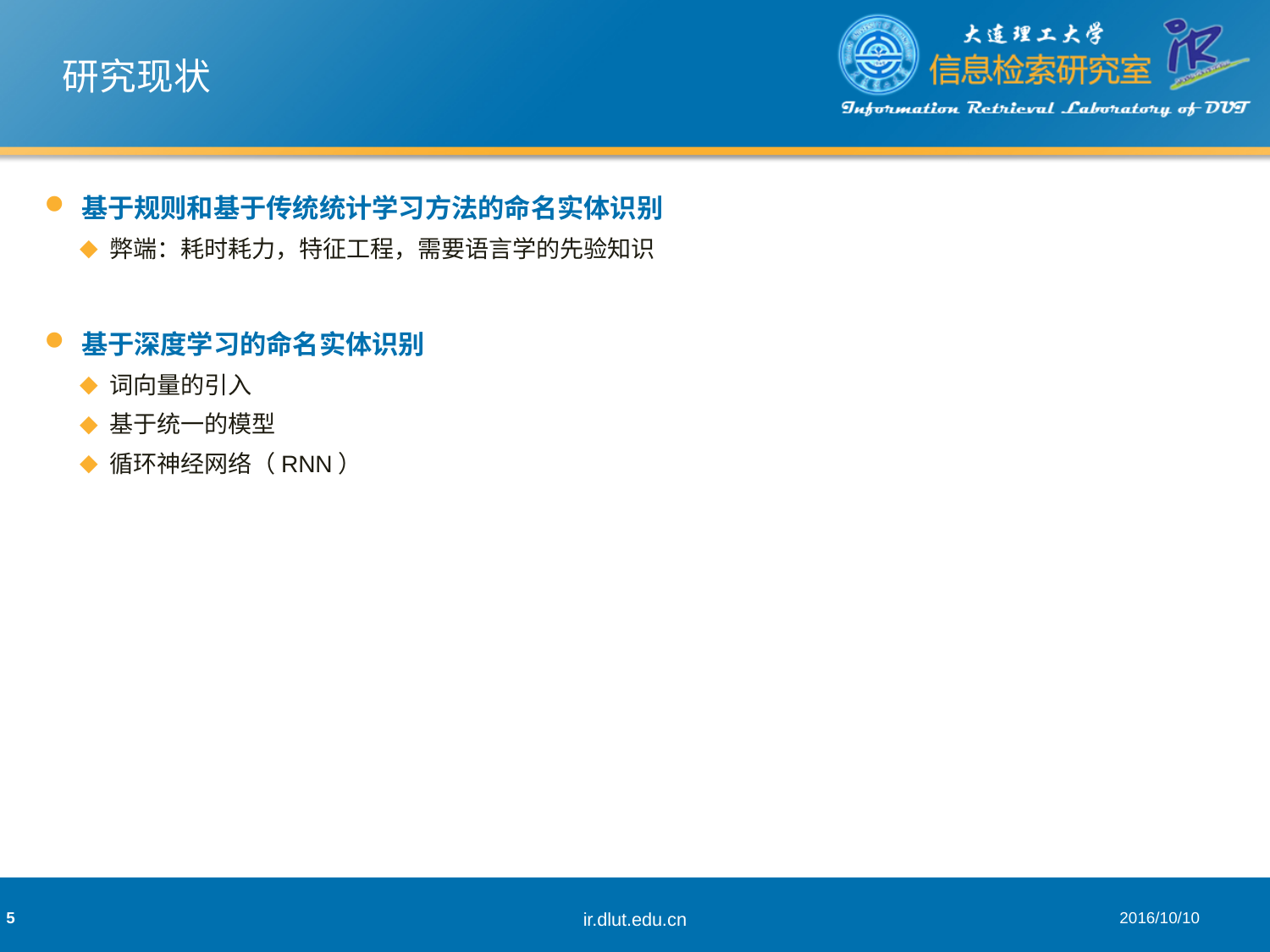

# 研究现状
基于规则和基于传统统计学习方法的命名实体识别
弊端：耗时耗力，特征工程，需要语言学的先验知识

基于深度学习的命名实体识别
词向量的引入
基于统一的模型
循环神经网络（RNN）